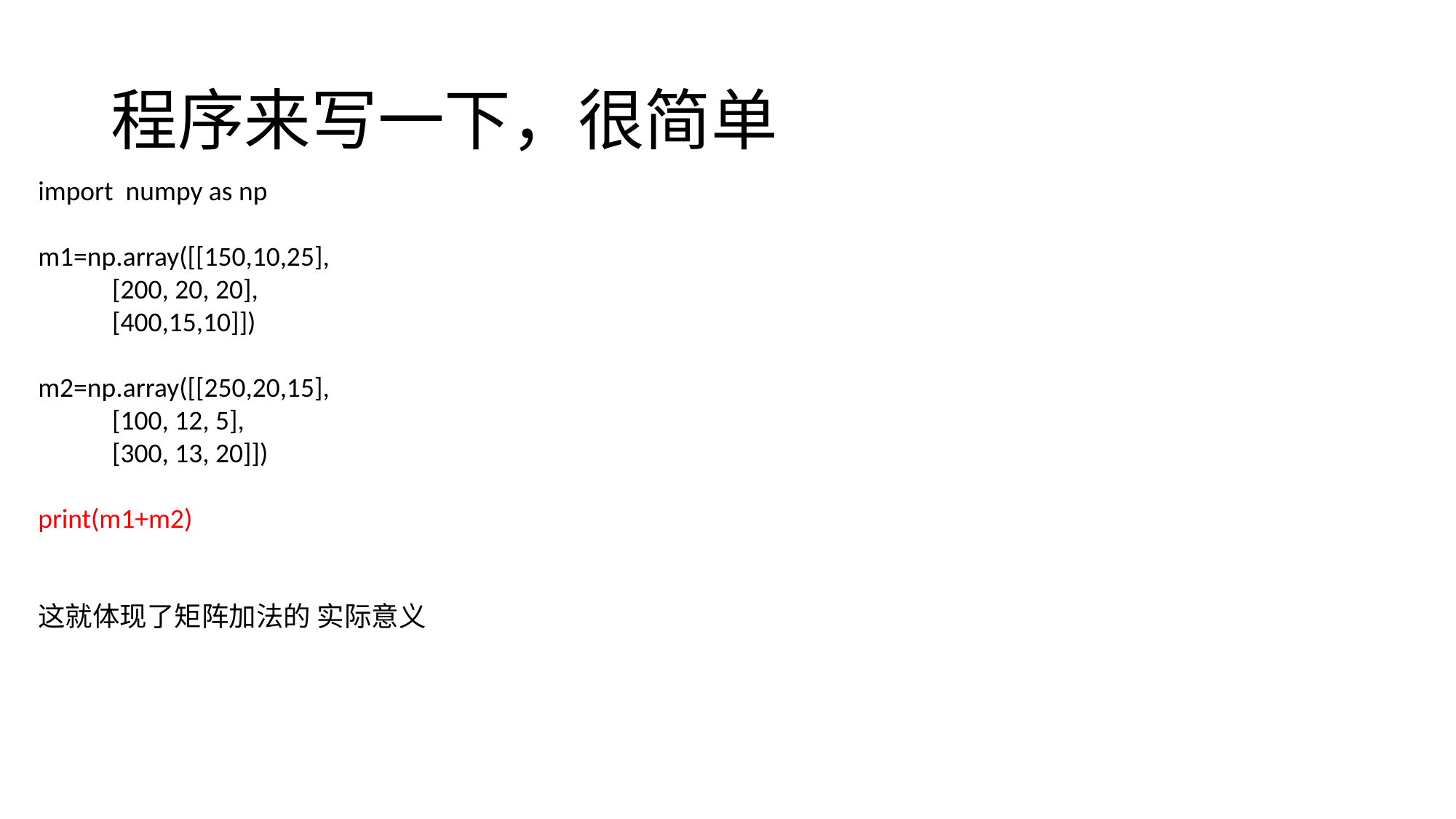

# 程序来写一下，很简单
import  numpy as np

m1=np.array([[150,10,25],
            [200, 20, 20],
            [400,15,10]])

m2=np.array([[250,20,15],
            [100, 12, 5],
            [300, 13, 20]])

print(m1+m2)

这就体现了矩阵加法的 实际意义